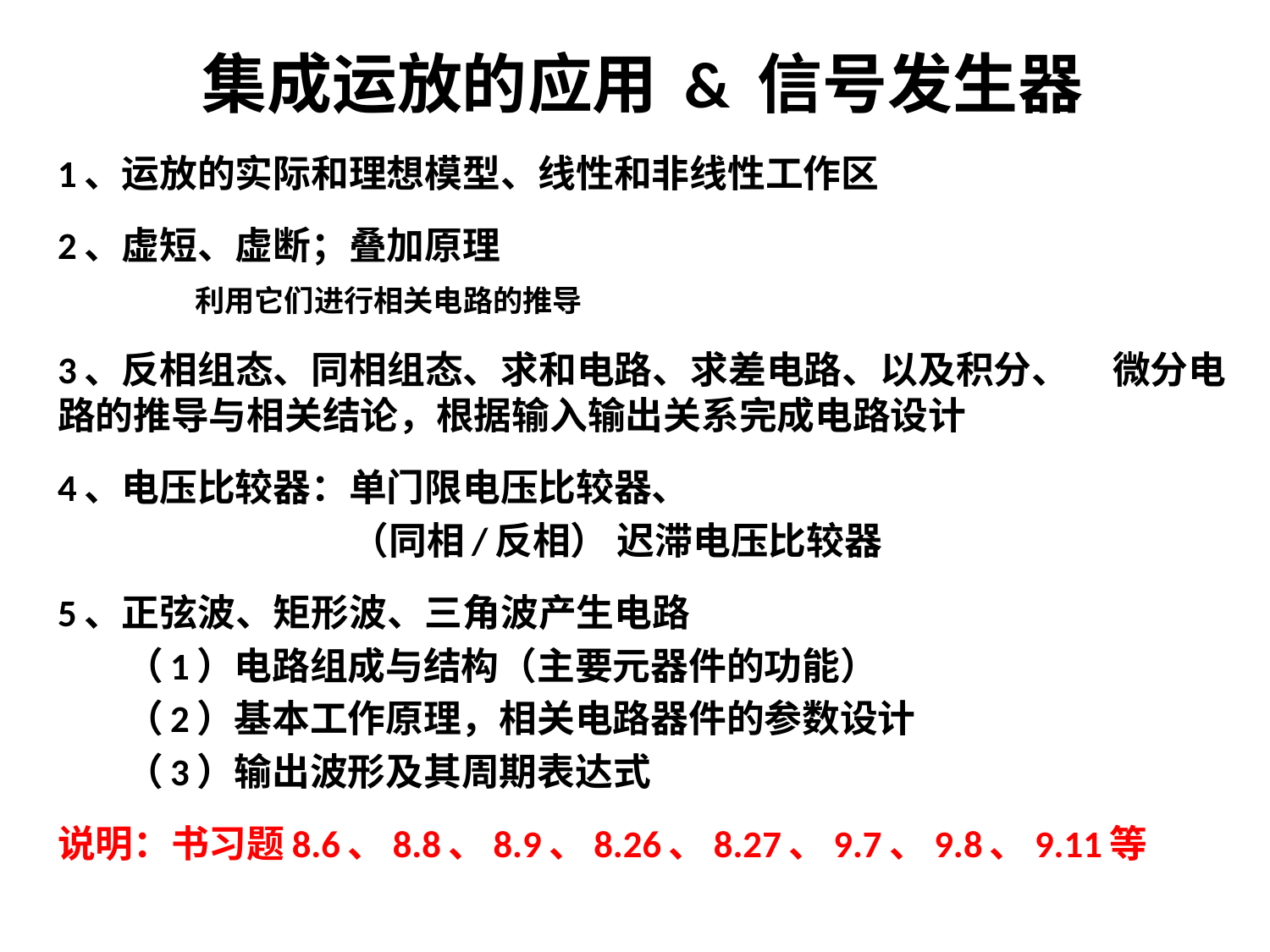

集成运放的应用 & 信号发生器

1、运放的实际和理想模型、线性和非线性工作区

2、虚短、虚断；叠加原理
               利用它们进行相关电路的推导

3、反相组态、同相组态、求和电路、求差电路、以及积分、     微分电路的推导与相关结论，根据输入输出关系完成电路设计

4、电压比较器：单门限电压比较器、
                                 （同相/反相） 迟滞电压比较器

5、正弦波、矩形波、三角波产生电路
       （1）电路组成与结构（主要元器件的功能）
       （2）基本工作原理，相关电路器件的参数设计
       （3）输出波形及其周期表达式

说明：书习题8.6、8.8、8.9、8.26、8.27、9.7、9.8、9.11等